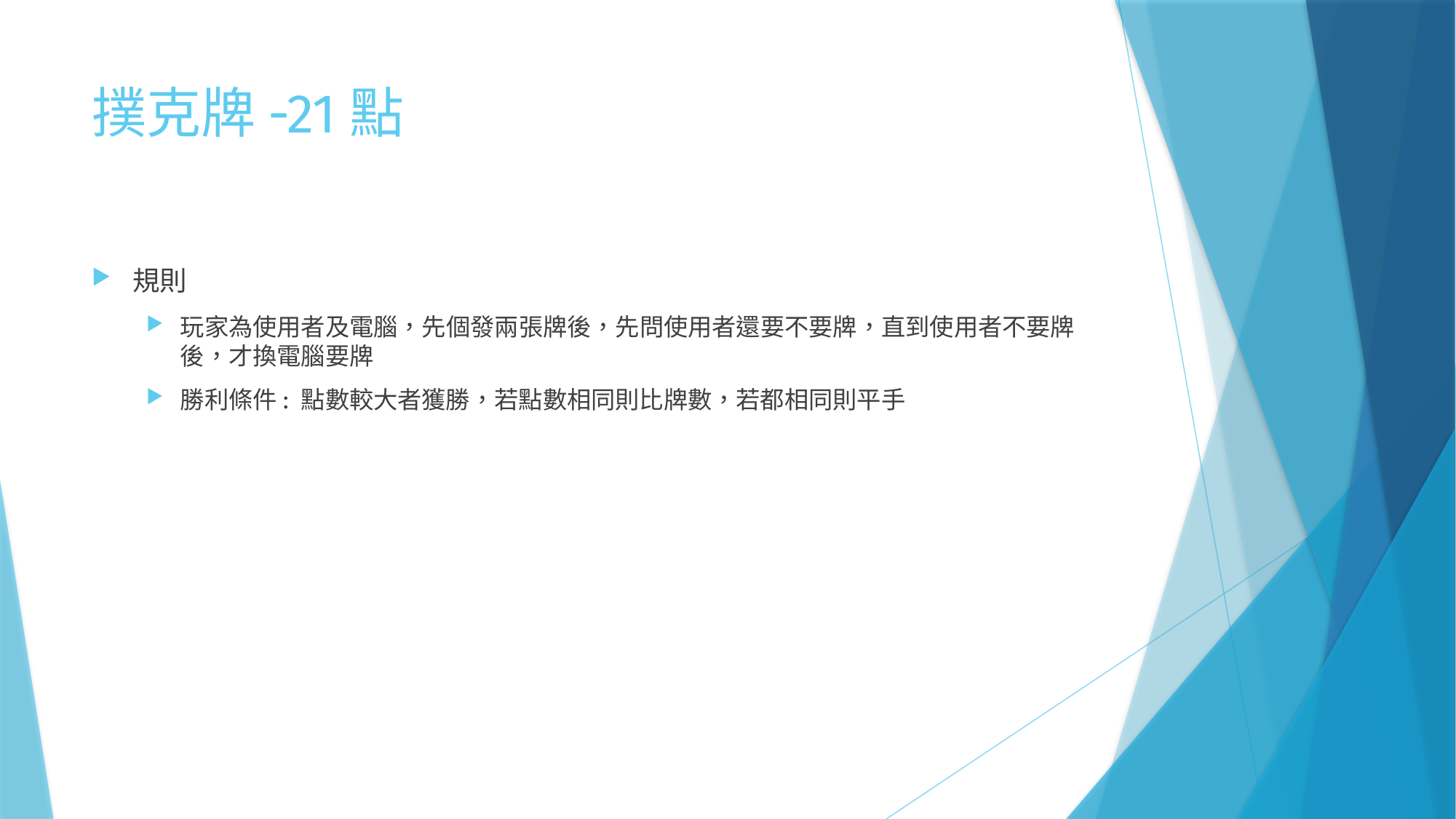

# 撲克牌-21點
規則
玩家為使用者及電腦，先個發兩張牌後，先問使用者還要不要牌，直到使用者不要牌後，才換電腦要牌
勝利條件: 點數較大者獲勝，若點數相同則比牌數，若都相同則平手